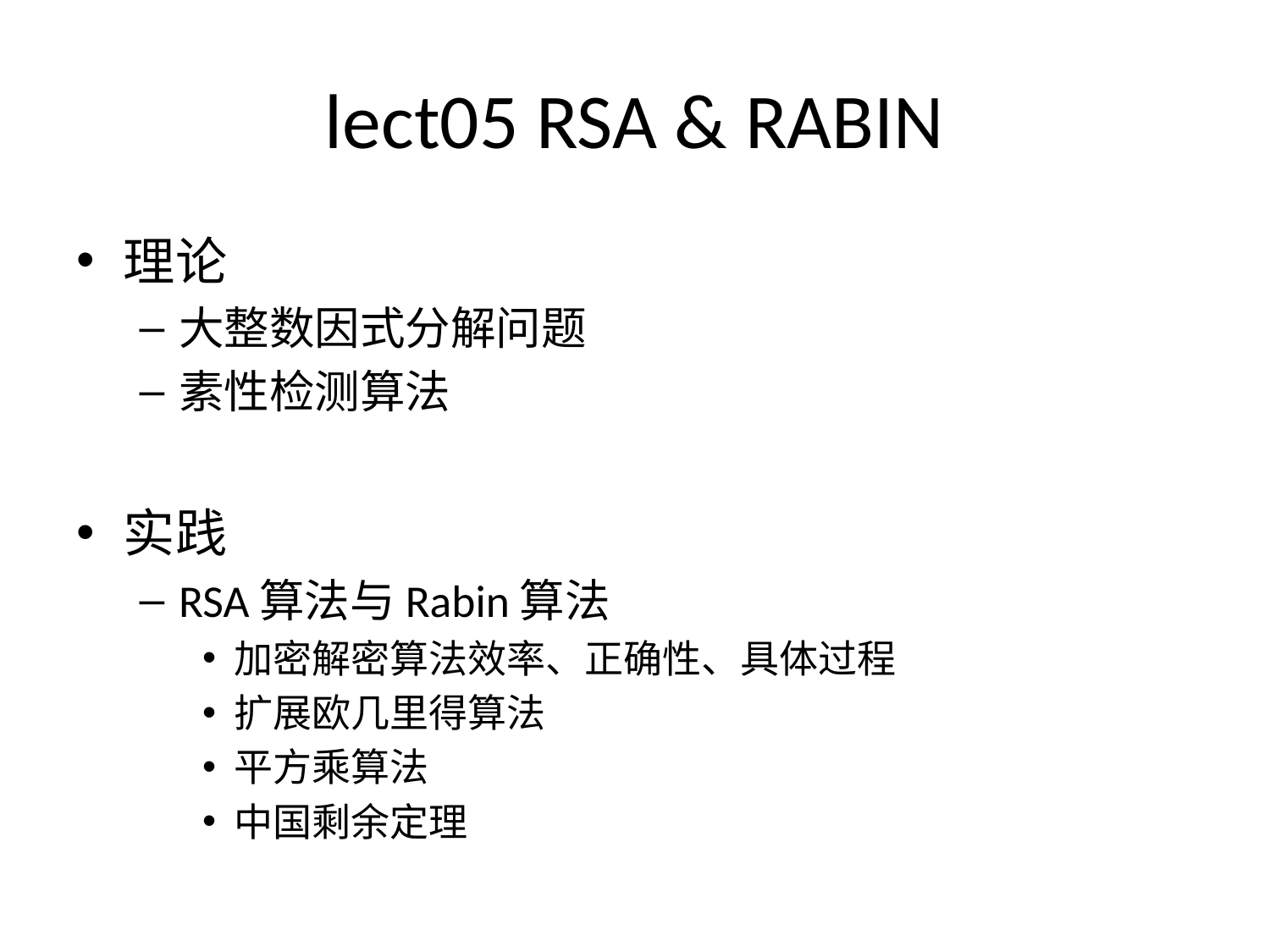

# lect05 RSA & RABIN
理论
大整数因式分解问题
素性检测算法

实践
RSA算法与Rabin算法
加密解密算法效率、正确性、具体过程
扩展欧几里得算法
平方乘算法
中国剩余定理